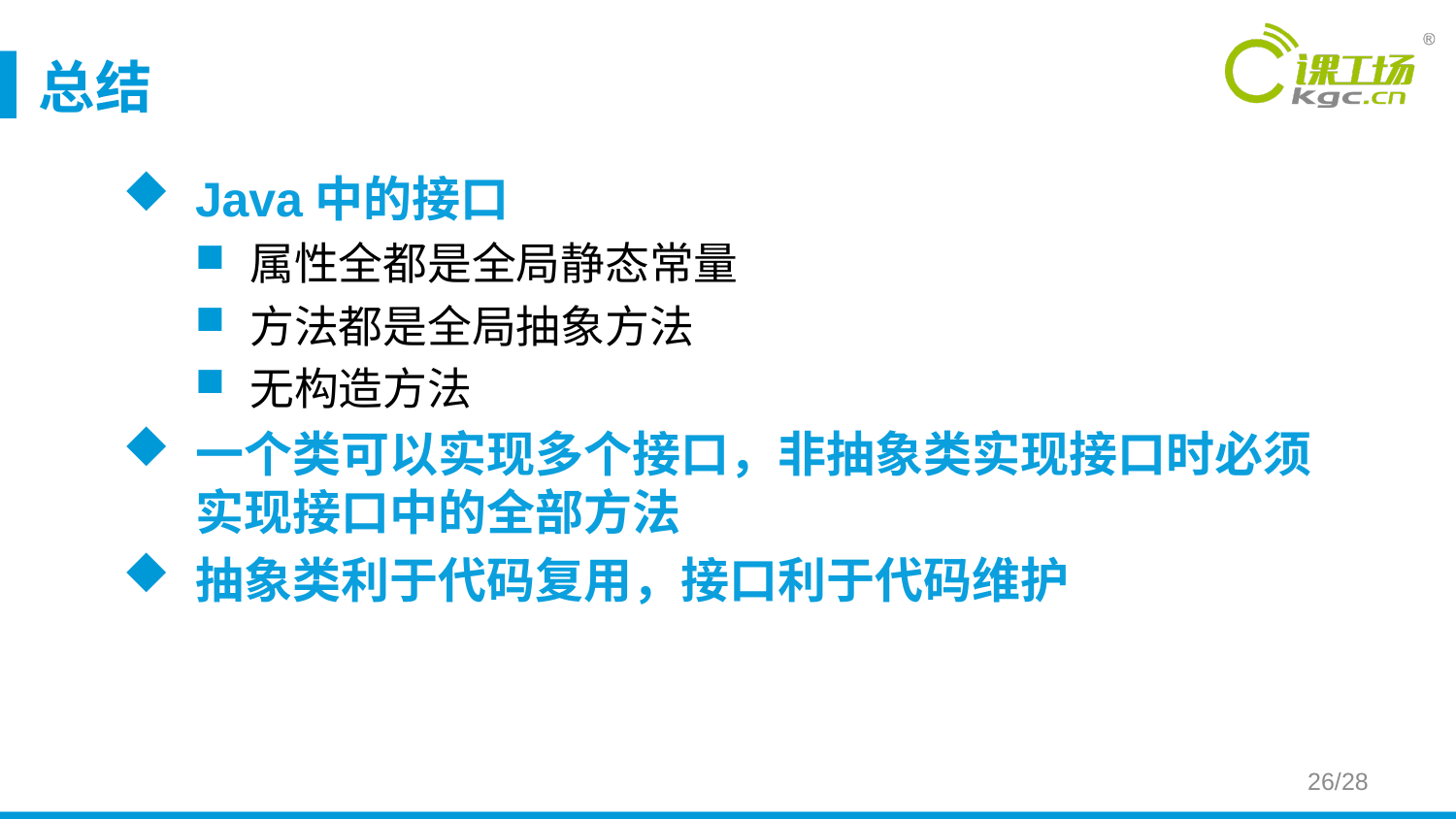

# 总结
Java中的接口
属性全都是全局静态常量
方法都是全局抽象方法
无构造方法
一个类可以实现多个接口，非抽象类实现接口时必须实现接口中的全部方法
抽象类利于代码复用，接口利于代码维护
26/28